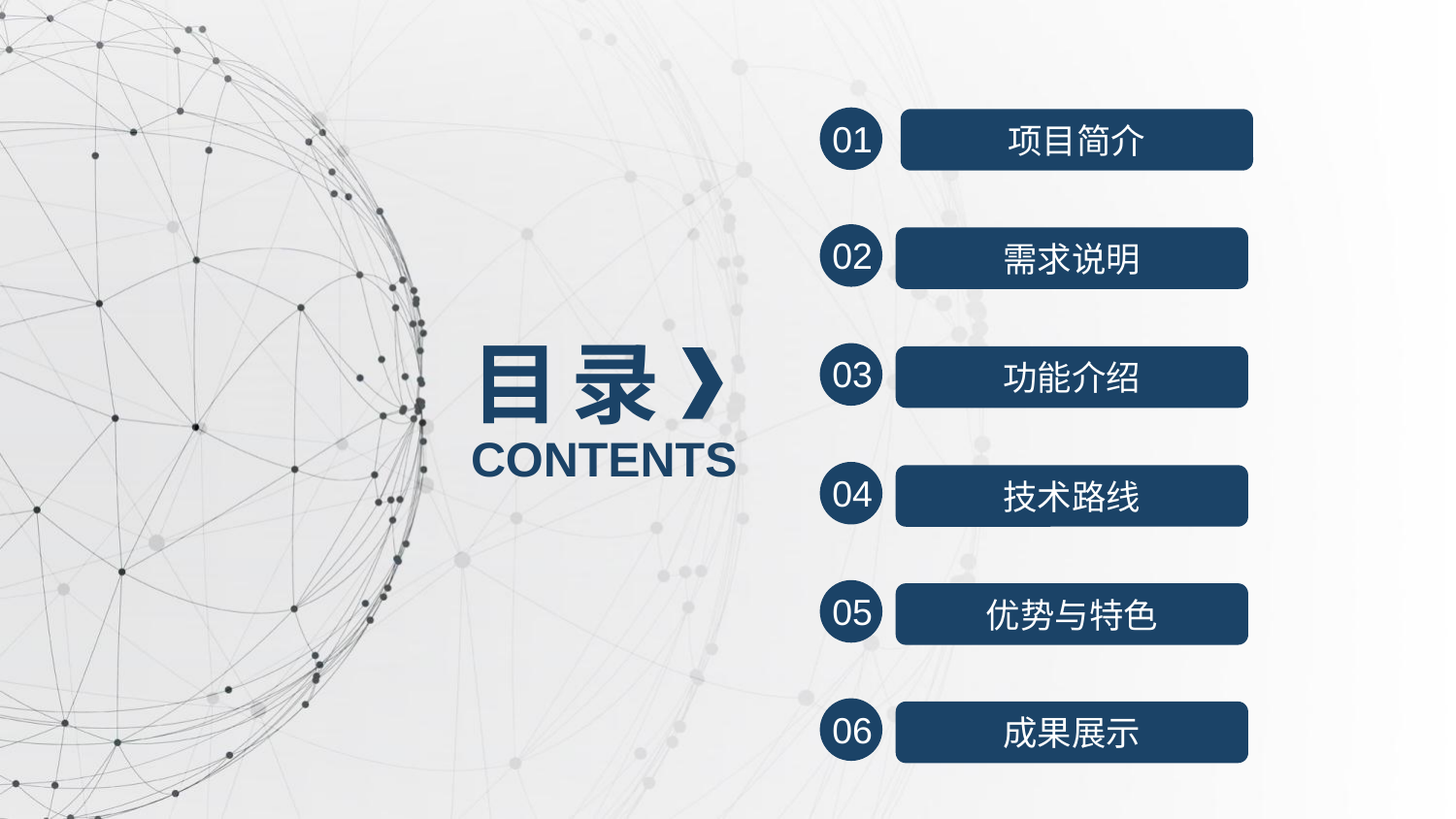

01
项目简介

02
需求说明
目 录

03
功能介绍

CONTENTS

04
技术路线

05
优势与特色

06
成果展示